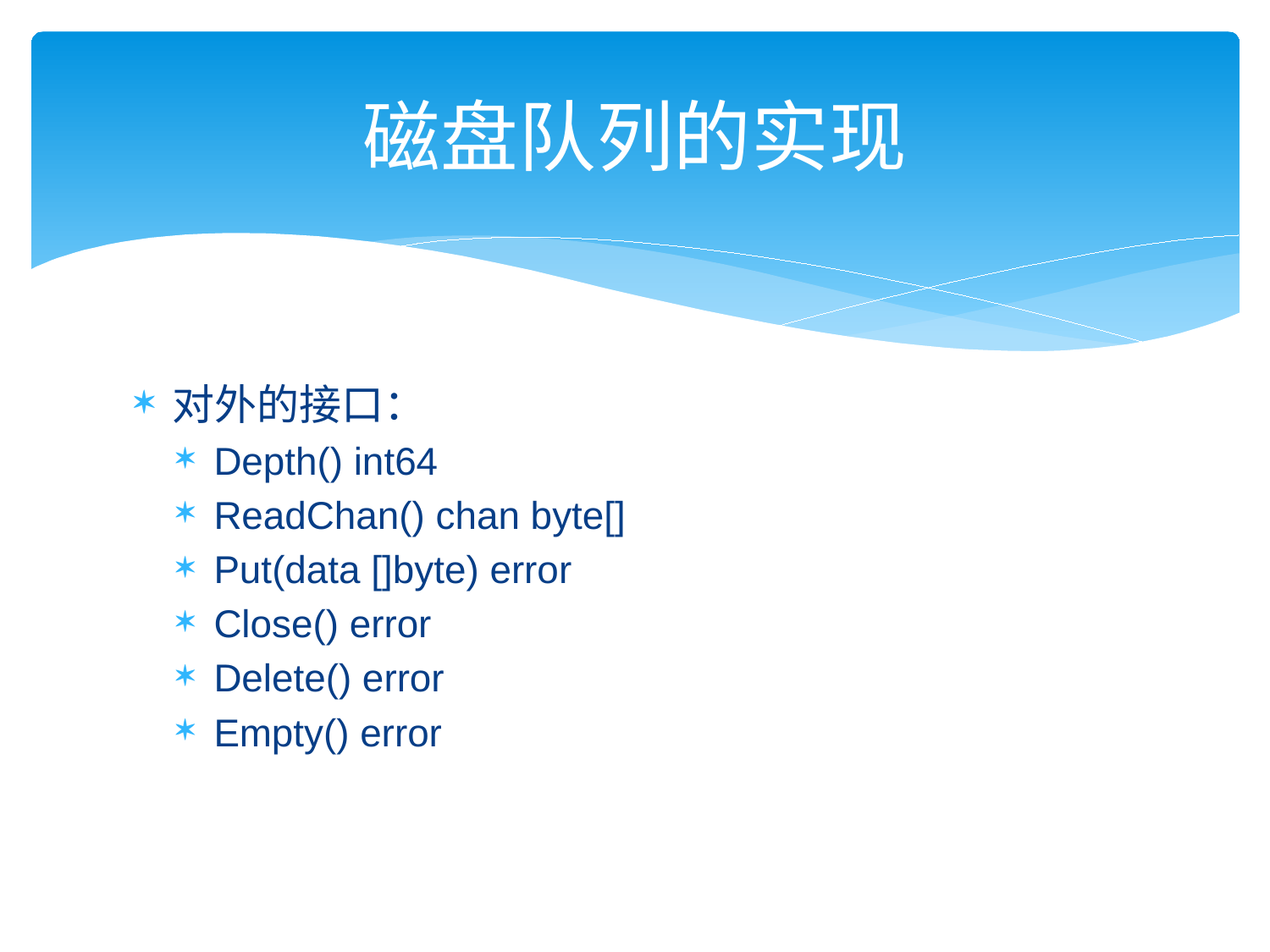

# 磁盘队列的实现
对外的接口：
Depth() int64
ReadChan() chan byte[]
Put(data []byte) error
Close() error
Delete() error
Empty() error